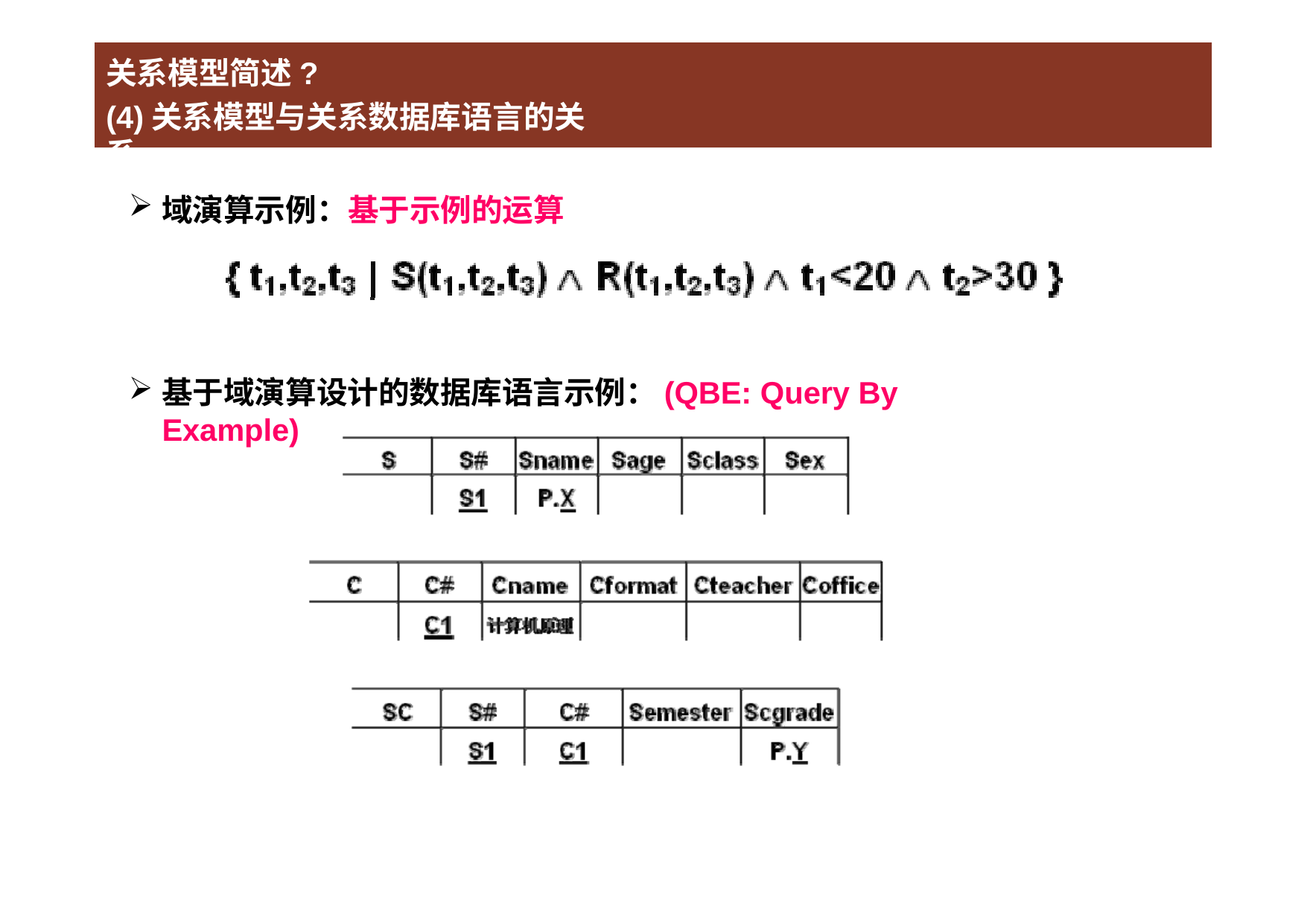

# 关系模型简述?
(4)关系模型与关系数据库语言的关系
域演算示例：基于示例的运算

基于域演算设计的数据库语言示例：(QBE: Query By Example)